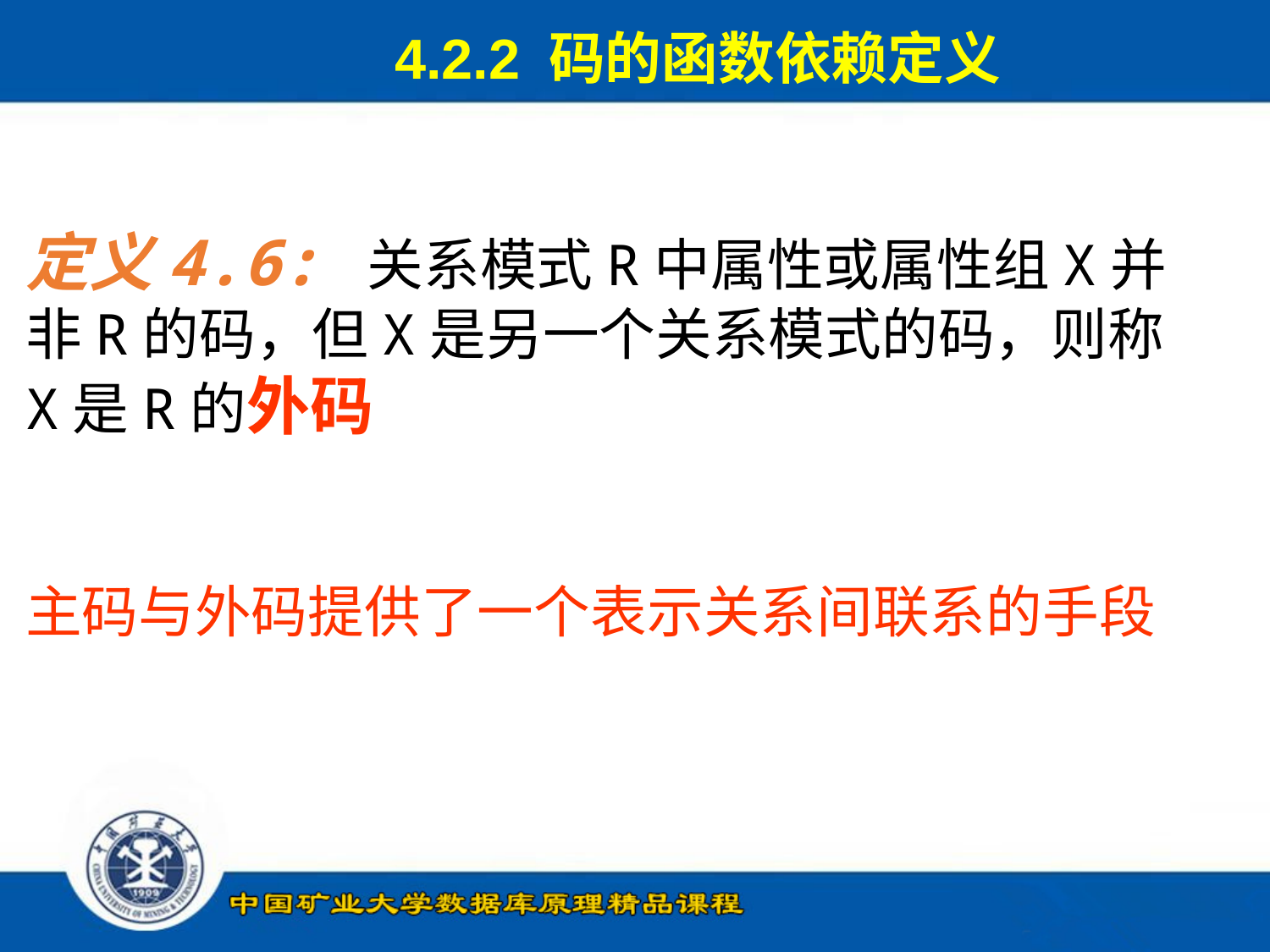

4.2.2 码的函数依赖定义
定义4.6: 关系模式R中属性或属性组X并非R的码，但X是另一个关系模式的码，则称X是R的外码
主码与外码提供了一个表示关系间联系的手段